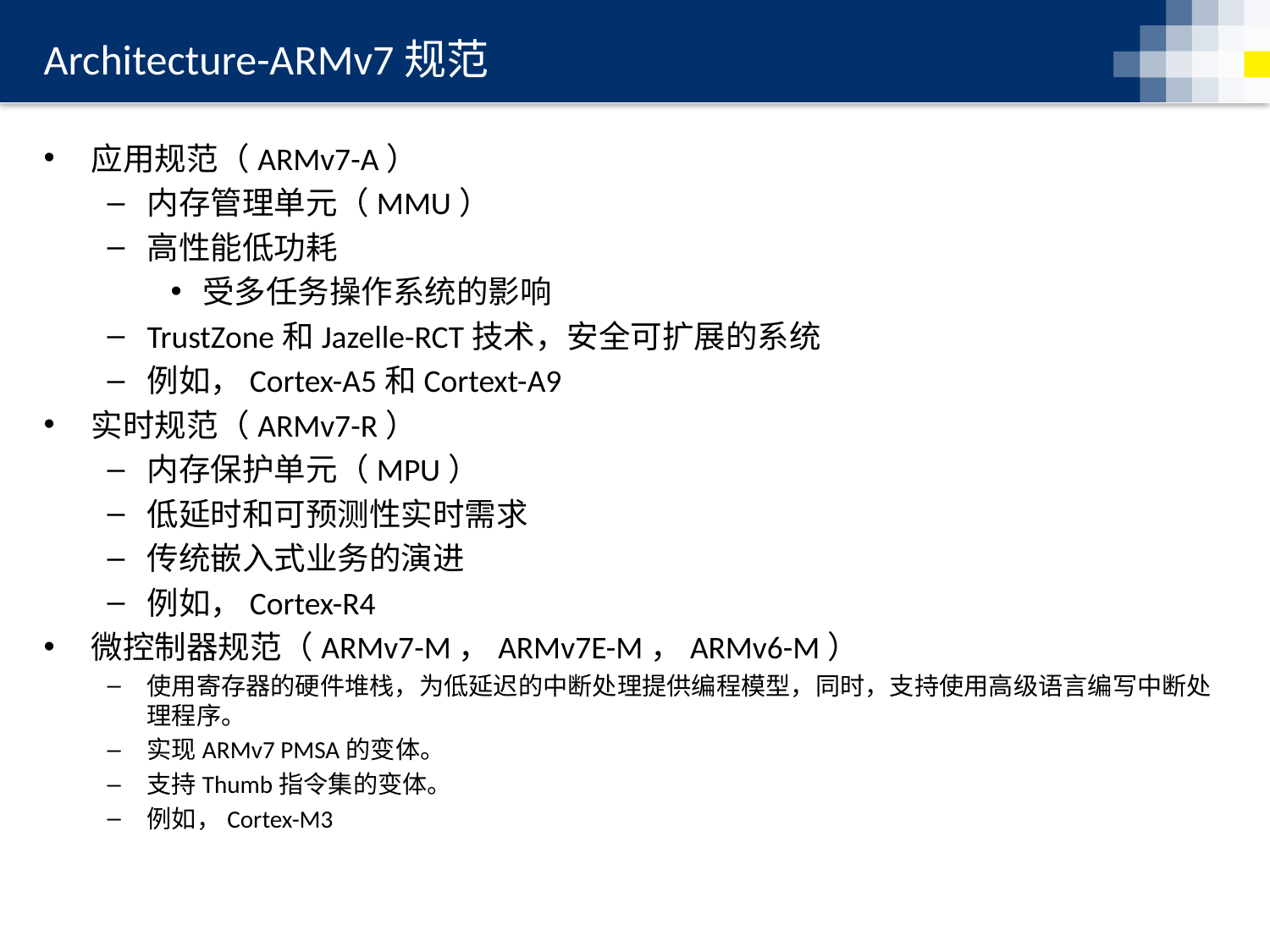

# Architecture-ARMv7规范
应用规范（ARMv7-A）
内存管理单元（MMU）
高性能低功耗
受多任务操作系统的影响
TrustZone和Jazelle-RCT技术，安全可扩展的系统
例如，Cortex-A5和Cortext-A9
实时规范（ARMv7-R）
内存保护单元（MPU）
低延时和可预测性实时需求
传统嵌入式业务的演进
例如，Cortex-R4
微控制器规范（ARMv7-M，ARMv7E-M，ARMv6-M）
使用寄存器的硬件堆栈，为低延迟的中断处理提供编程模型，同时，支持使用高级语言编写中断处理程序。
实现ARMv7 PMSA的变体。
支持Thumb指令集的变体。
例如，Cortex-M3